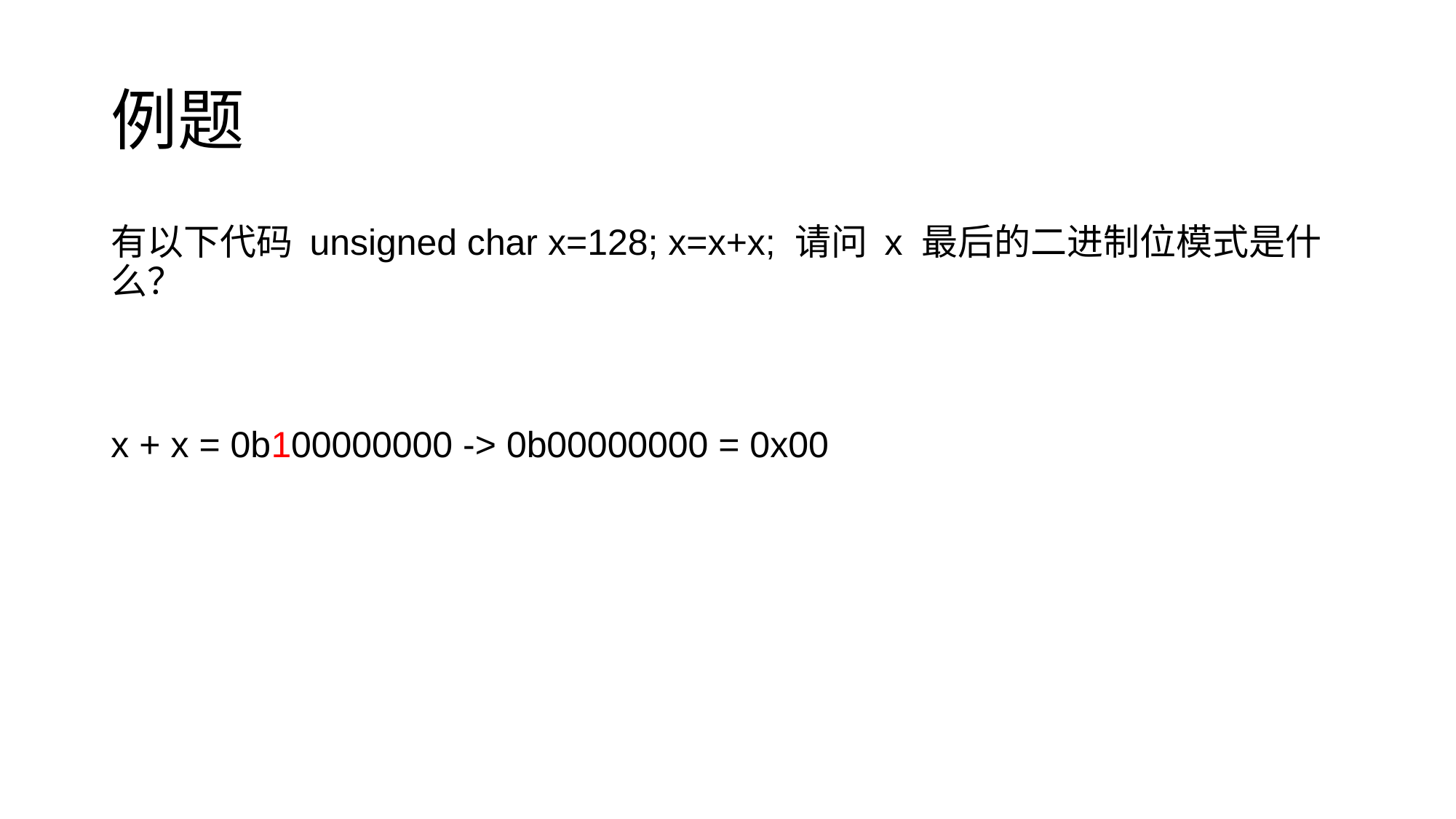

# 例题
有以下代码 unsigned char x=128; x=x+x; 请问 x 最后的二进制位模式是什么？

x = 0b10000000
x + x = 0b100000000 -> 0b00000000 = 0x00